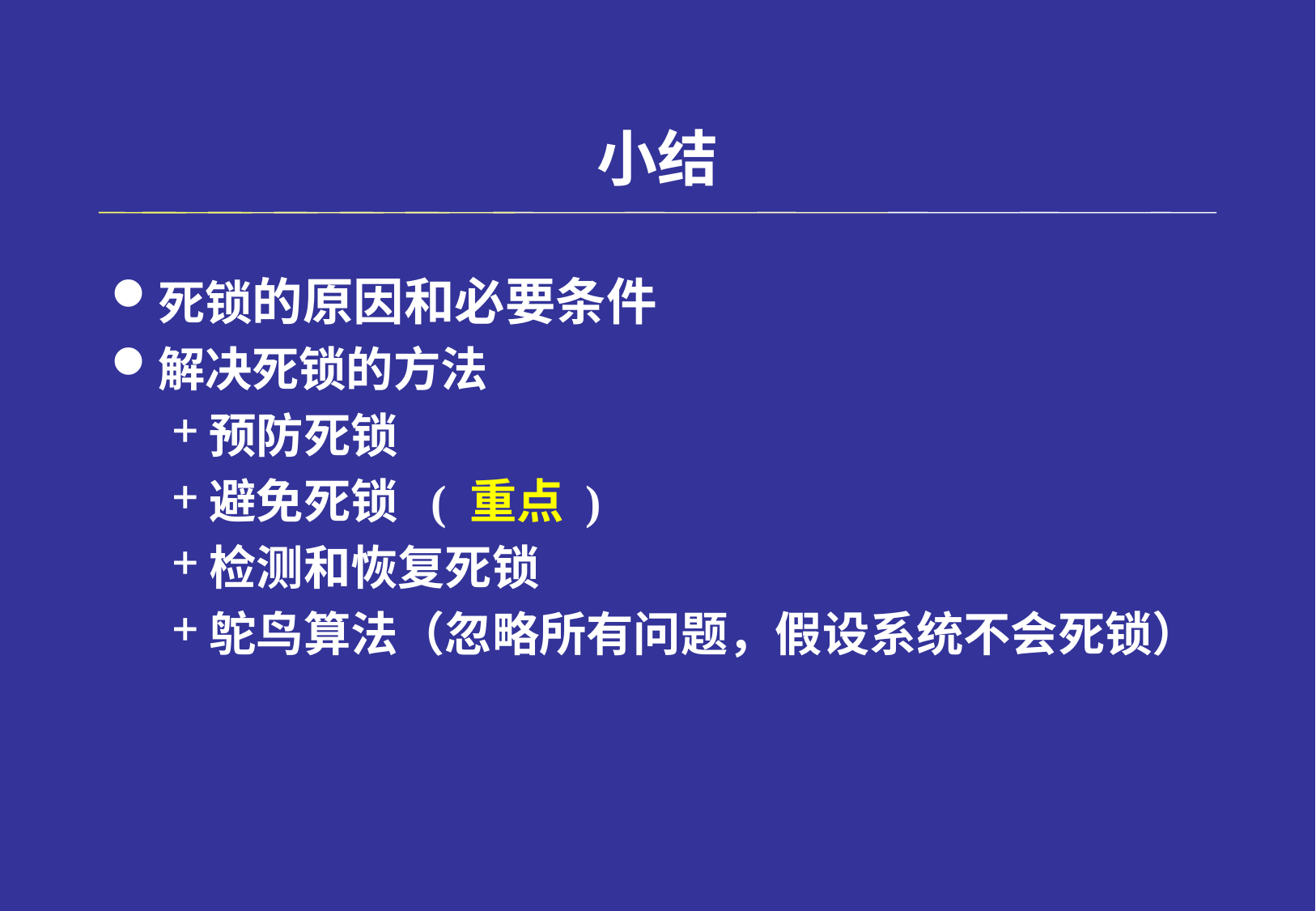

# 小结
死锁的原因和必要条件
解决死锁的方法
预防死锁
避免死锁  ( 重点 )
检测和恢复死锁
鸵鸟算法（忽略所有问题，假设系统不会死锁）